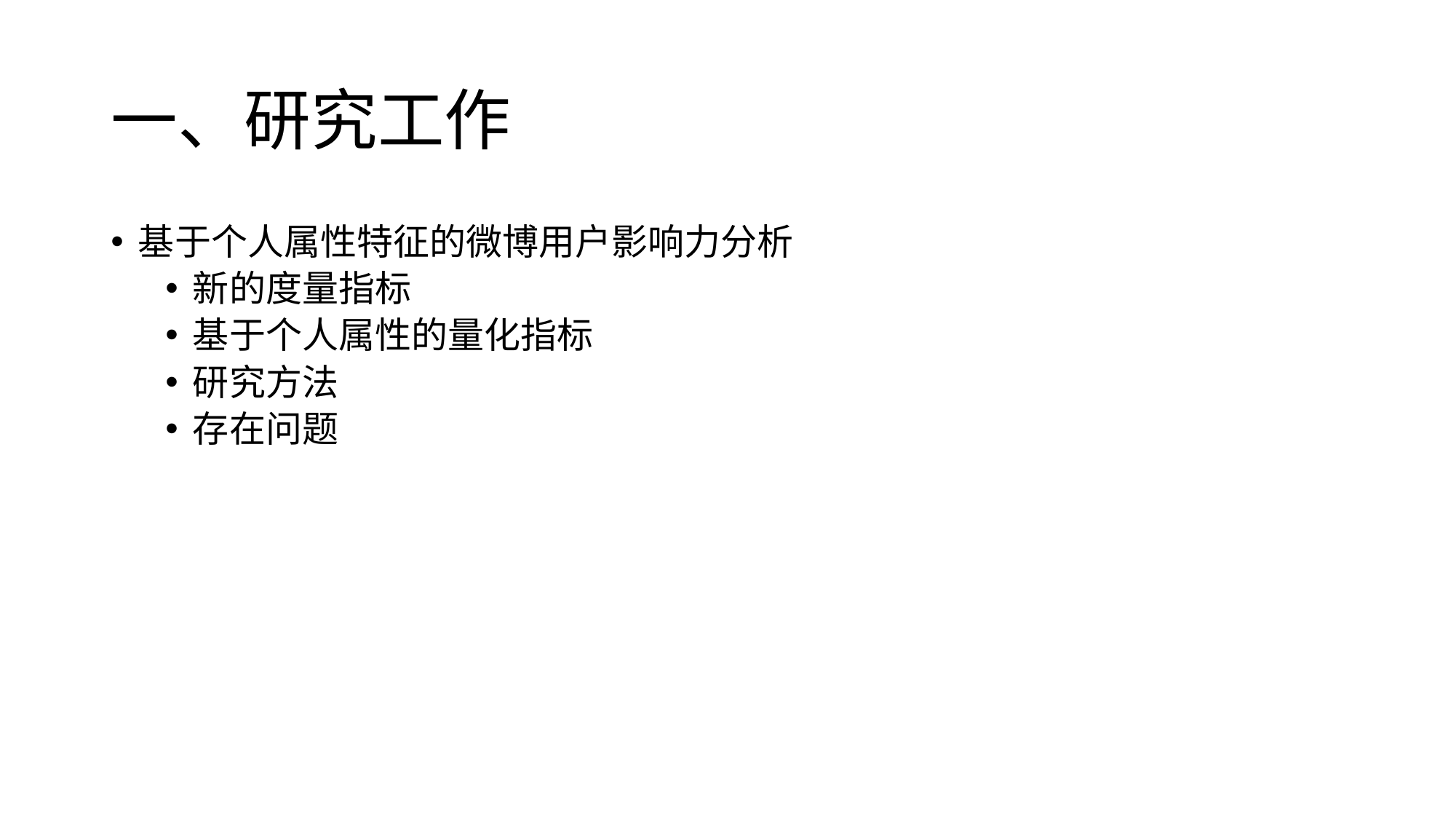

# 一、研究工作
基于个人属性特征的微博用户影响力分析
新的度量指标
基于个人属性的量化指标
研究方法
存在问题